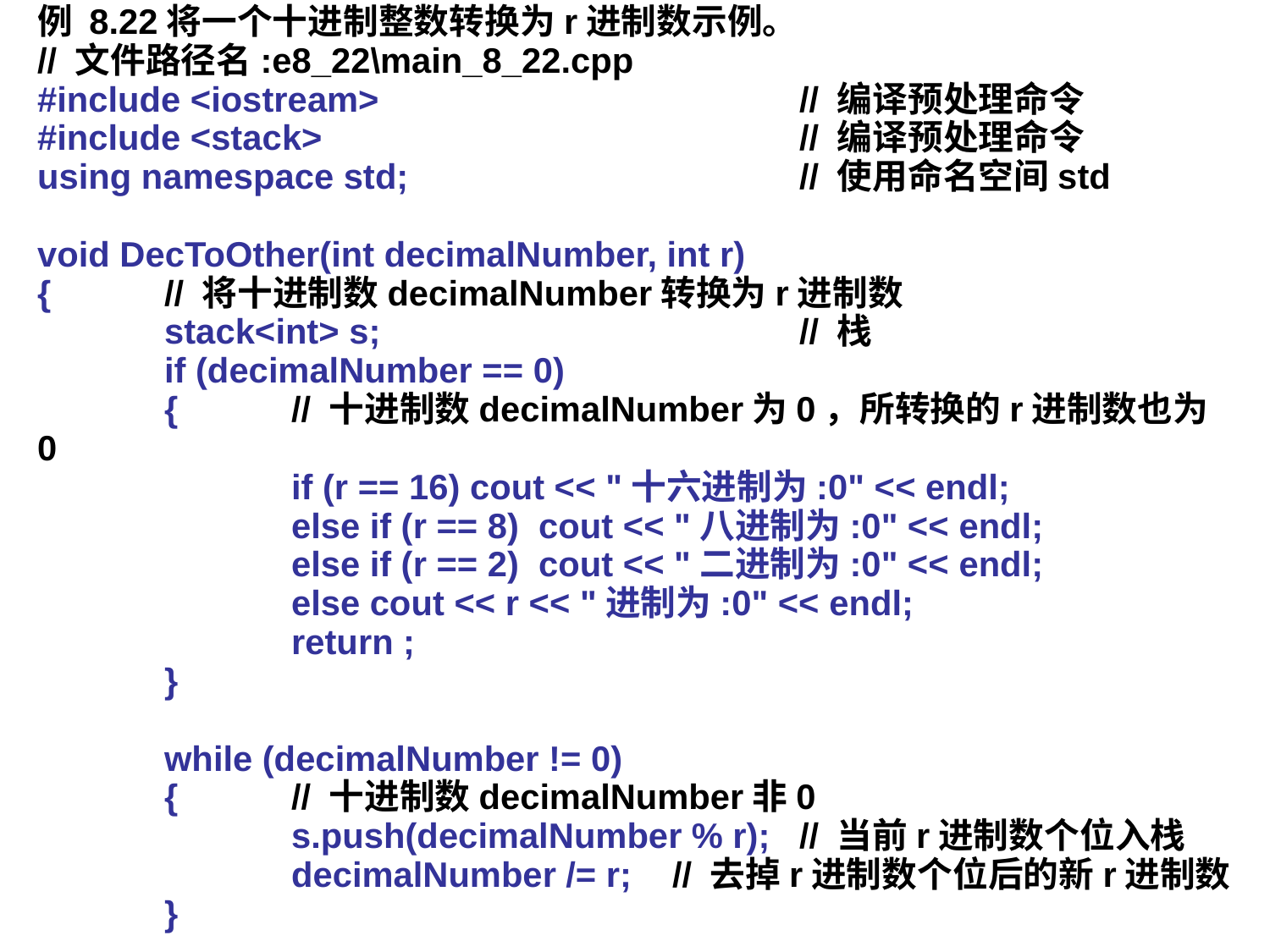

例 8.22将一个十进制整数转换为r进制数示例。
// 文件路径名:e8_22\main_8_22.cpp
#include <iostream>               			// 编译预处理命令
#include <stack>               			// 编译预处理命令
using namespace std;				// 使用命名空间std

void DecToOther(int decimalNumber, int r)
{	// 将十进制数decimalNumber转换为r进制数
	stack<int> s;				// 栈
	if (decimalNumber == 0)
	{	// 十进制数decimalNumber为0，所转换的r进制数也为0
		if (r == 16) cout << "十六进制为:0" << endl;
		else if (r == 8)  cout << "八进制为:0" << endl;
		else if (r == 2)  cout << "二进制为:0" << endl;
		else cout << r << "进制为:0" << endl;
		return ;
	}

	while (decimalNumber != 0)
	{	// 十进制数decimalNumber非0
		s.push(decimalNumber % r);	// 当前r进制数个位入栈
		decimalNumber /= r;	// 去掉r进制数个位后的新r进制数
	}